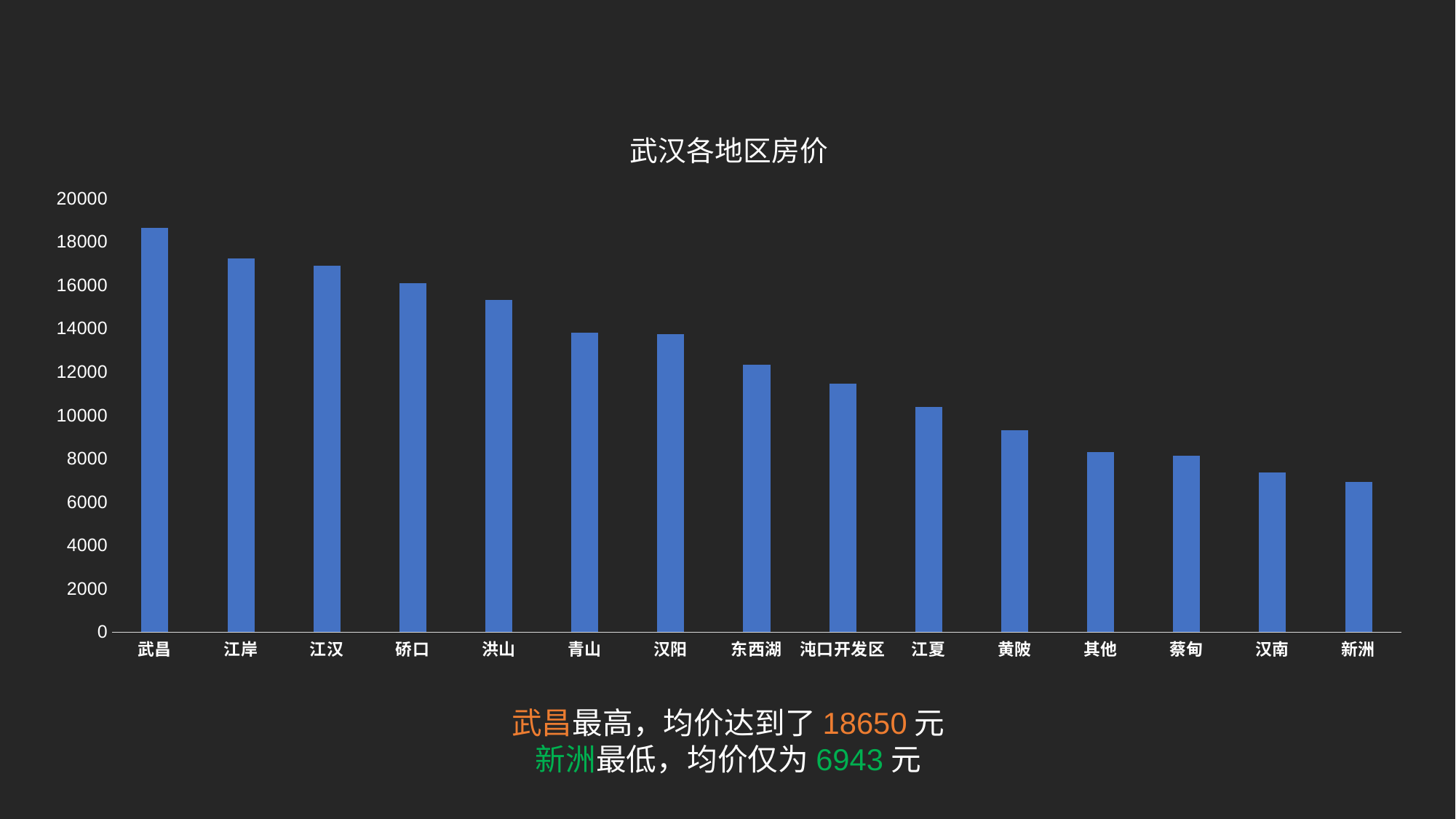

### Chart: 武汉各地区房价

| Category |  |
|---|---|
| 武昌 | 18650.486686390534 |
| 江岸 | 17230.61936560935 |
| 江汉 | 16893.795454545456 |
| 硚口 | 16086.35260115607 |
| 洪山 | 15319.905529953918 |
| 青山 | 13816.389189189189 |
| 汉阳 | 13741.669039145907 |
| 东西湖 | 12345.30177514793 |
| 沌口开发区 | 11479.39534883721 |
| 江夏 | 10372.857142857143 |
| 黄陂 | 9318.582608695651 |
| 其他 | 8318.454545454546 |
| 蔡甸 | 8137.942028985507 |
| 汉南 | 7366.4 |
| 新洲 | 6943.032258064516 |
武昌最高，均价达到了18650元
新洲最低，均价仅为6943元